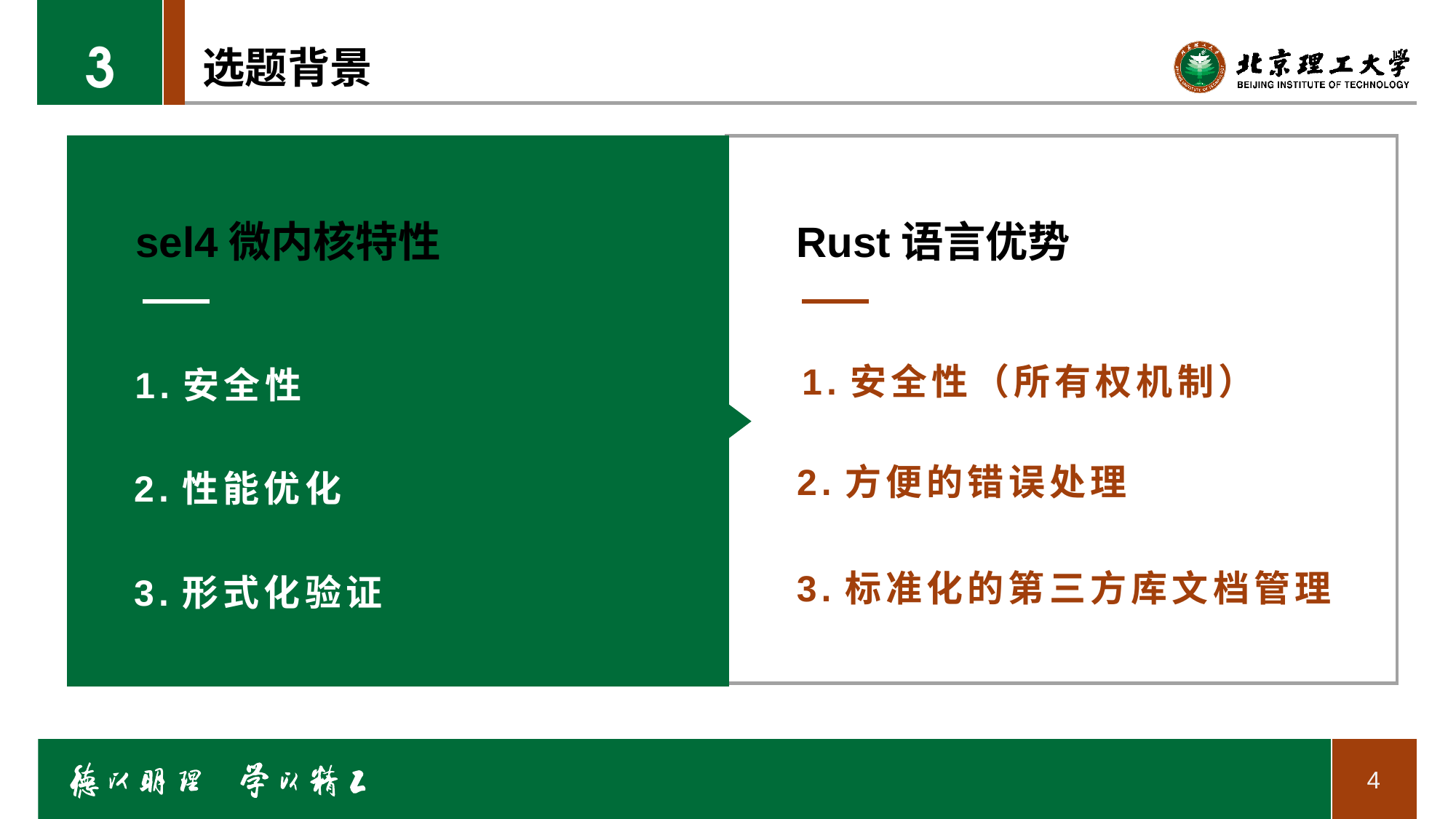

3
# 选题背景

sel4微内核特性
Rust语言优势
1.安全性（所有权机制）
1.安全性

2.方便的错误处理

2.性能优化

3.标准化的第三方库文档管理
3.形式化验证